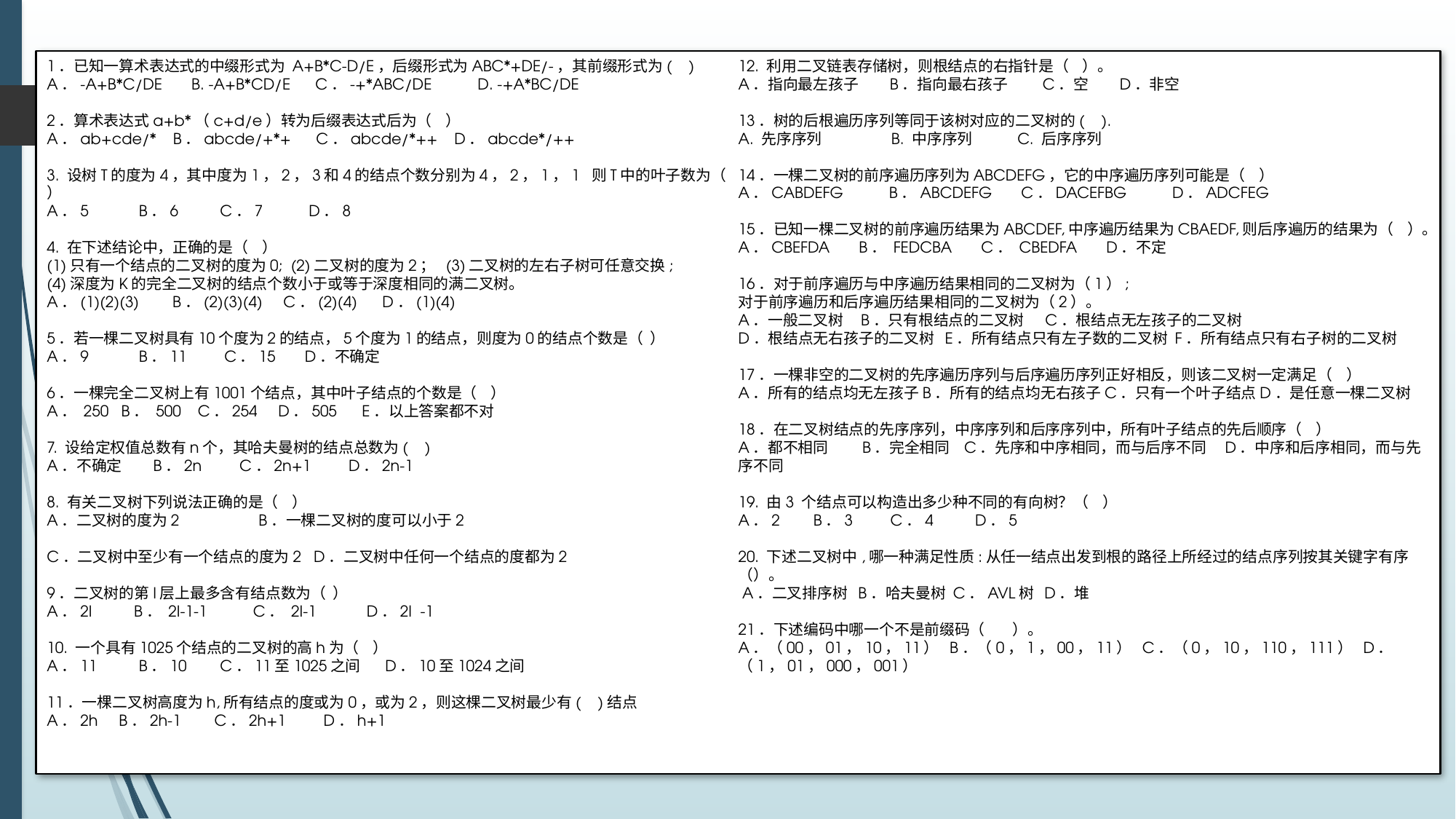

1．已知一算术表达式的中缀形式为 A+B*C-D/E，后缀形式为ABC*+DE/-，其前缀形式为(    )
A．-A+B*C/DE       B. -A+B*CD/E      C．-+*ABC/DE           D. -+A*BC/DE

2．算术表达式a+b*（c+d/e）转为后缀表达式后为（    ）
A．ab+cde/*    B．abcde/+*+      C．abcde/*++    D．abcde*/++

3. 设树T的度为4，其中度为1，2，3和4的结点个数分别为4，2，1，1  则T中的叶子数为（    ）
A．5            B．6          C．7           D．8

4. 在下述结论中，正确的是（    ）
(1)只有一个结点的二叉树的度为0;  (2)二叉树的度为2；  (3)二叉树的左右子树可任意交换;
(4)深度为K的完全二叉树的结点个数小于或等于深度相同的满二叉树。
A．(1)(2)(3)        B．(2)(3)(4)     C．(2)(4)      D．(1)(4)

5．若一棵二叉树具有10个度为2的结点，5个度为1的结点，则度为0的结点个数是（  ）
A．9            B．11         C．15       D．不确定

6．一棵完全二叉树上有1001个结点，其中叶子结点的个数是（    ）
A． 250   B． 500    C．254     D．505      E．以上答案都不对

7. 设给定权值总数有n个，其哈夫曼树的结点总数为(    )
A．不确定        B．2n         C．2n+1         D．2n-1

8. 有关二叉树下列说法正确的是（    ）
A．二叉树的度为2                   B．一棵二叉树的度可以小于2
C．二叉树中至少有一个结点的度为2   D．二叉树中任何一个结点的度都为2

9．二叉树的第I层上最多含有结点数为（  ）
A．2I          B． 2I-1-1           C． 2I-1            D．2I  -1

10. 一个具有1025个结点的二叉树的高h为（    ）
A．11          B．10        C．11至1025之间      D．10至1024之间

11．一棵二叉树高度为h,所有结点的度或为0，或为2，则这棵二叉树最少有(    )结点
A．2h     B．2h-1        C．2h+1         D．h+1

12. 利用二叉链表存储树，则根结点的右指针是（    ）。
A．指向最左孩子        B．指向最右孩子         C．空        D．非空

13．树的后根遍历序列等同于该树对应的二叉树的(    ).
A. 先序序列                   B. 中序序列            C. 后序序列

14．一棵二叉树的前序遍历序列为ABCDEFG，它的中序遍历序列可能是（    ）
A．CABDEFG           B．ABCDEFG       C．DACEFBG           D．ADCFEG

15．已知一棵二叉树的前序遍历结果为ABCDEF,中序遍历结果为CBAEDF,则后序遍历的结果为（    ）。
A．CBEFDA       B． FEDCBA       C． CBEDFA       D．不定

16．对于前序遍历与中序遍历结果相同的二叉树为（1）;
对于前序遍历和后序遍历结果相同的二叉树为（2）。
A．一般二叉树    B．只有根结点的二叉树     C．根结点无左孩子的二叉树
D．根结点无右孩子的二叉树  E．所有结点只有左子数的二叉树 F．所有结点只有右子树的二叉树

17．一棵非空的二叉树的先序遍历序列与后序遍历序列正好相反，则该二叉树一定满足（    ）
A．所有的结点均无左孩子B．所有的结点均无右孩子C．只有一个叶子结点D．是任意一棵二叉树

18．在二叉树结点的先序序列，中序序列和后序序列中，所有叶子结点的先后顺序（    ）
A．都不相同　　B．完全相同   C．先序和中序相同，而与后序不同　D．中序和后序相同，而与先序不同

19. 由3 个结点可以构造出多少种不同的有向树？（    ）
A．2        B．3         C．4          D．5

20. 下述二叉树中,哪一种满足性质:从任一结点出发到根的路径上所经过的结点序列按其关键字有序（）。
 A．二叉排序树  B．哈夫曼树 C．AVL树  D．堆

21．下述编码中哪一个不是前缀码（        ）。
A．（00，01，10，11）  B．（0，1，00，11）  C．（0，10，110，111）  D．（1，01，000，001）